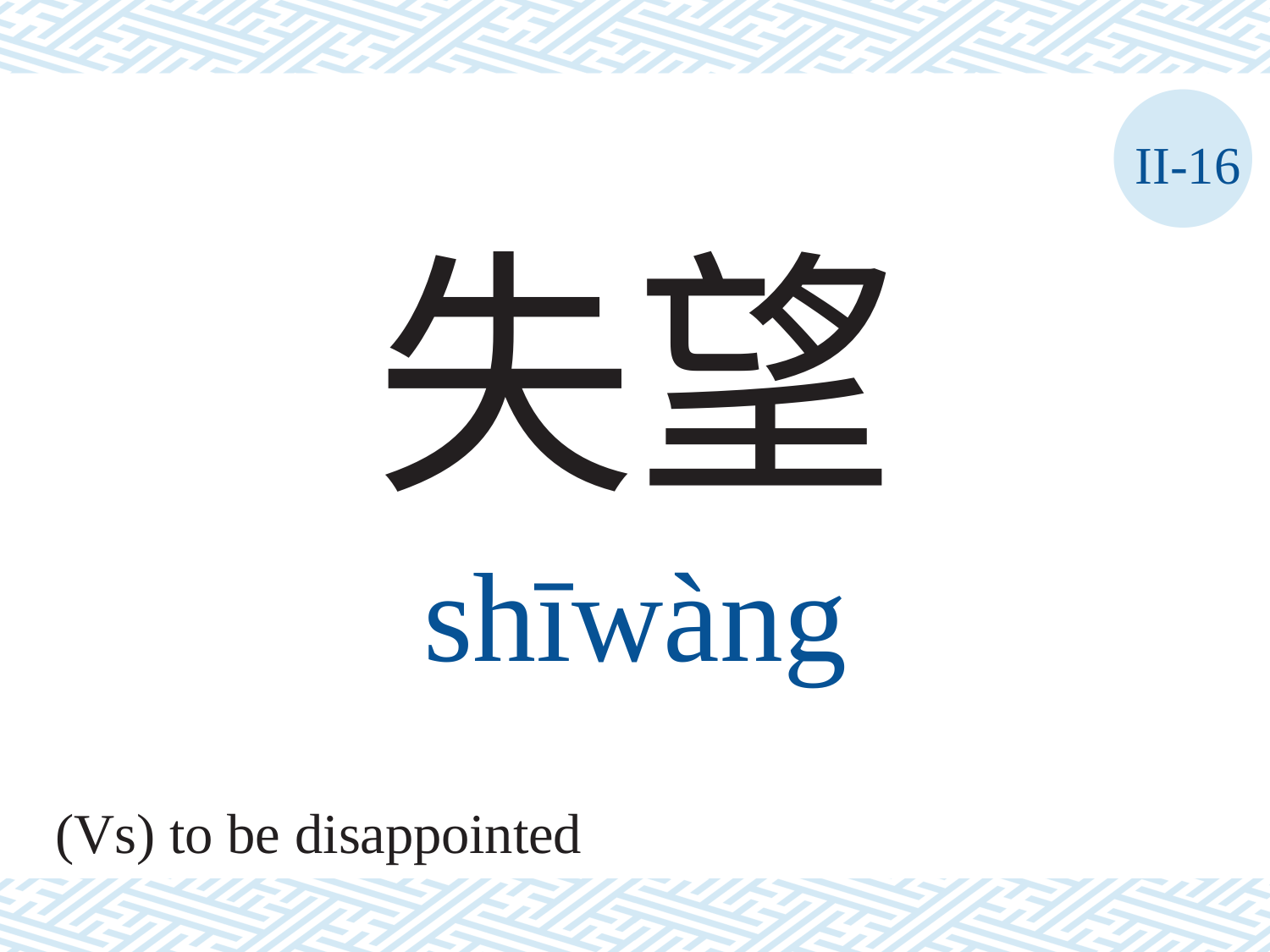

II-16
失望
shīwàng
(Vs) to be disappointed